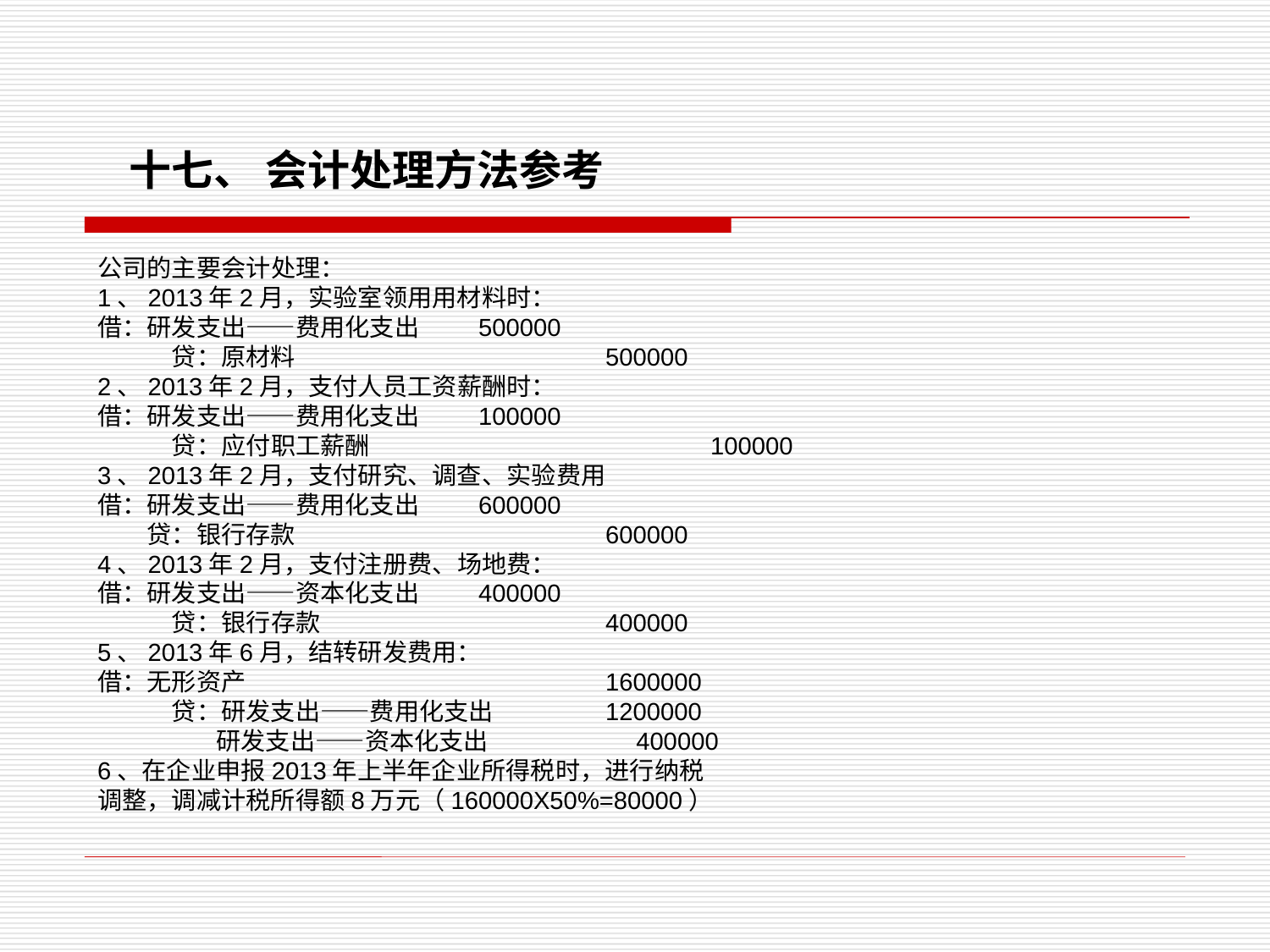

十七、 会计处理方法参考
公司的主要会计处理：
1、2013年2月，实验室领用用材料时：
借：研发支出——费用化支出	500000
　　　贷：原材料			500000
2、2013年2月，支付人员工资薪酬时：
借：研发支出——费用化支出	100000
　　　贷：应付职工薪酬		　　　　100000
3、2013年2月，支付研究、调查、实验费用
借：研发支出——费用化支出	600000
　　贷：银行存款			600000
4、2013年2月，支付注册费、场地费：
借：研发支出——资本化支出	400000
　　　贷：银行存款			400000
5、2013年6月，结转研发费用：
借：无形资产			1600000
　　　贷：研发支出——费用化支出	1200000
      　　　 研发支出——资本化支出	　400000
6、在企业申报2013年上半年企业所得税时，进行纳税
调整，调减计税所得额8万元（160000X50%=80000）